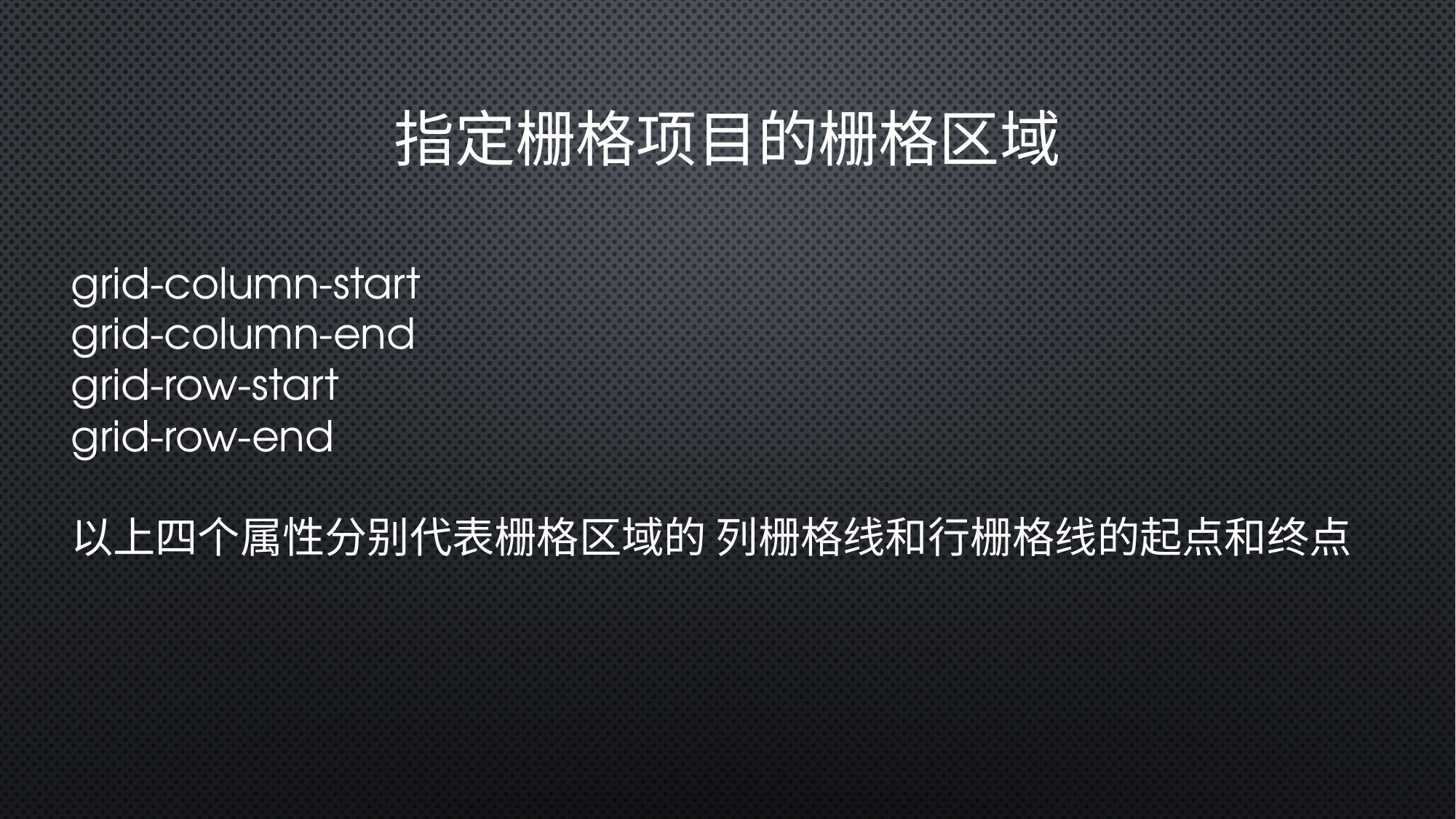

# 指定栅格项目的栅格区域
grid-column-start 
grid-column-end 
grid-row-start 
grid-row-end

以上四个属性分别代表栅格区域的 列栅格线和行栅格线的起点和终点